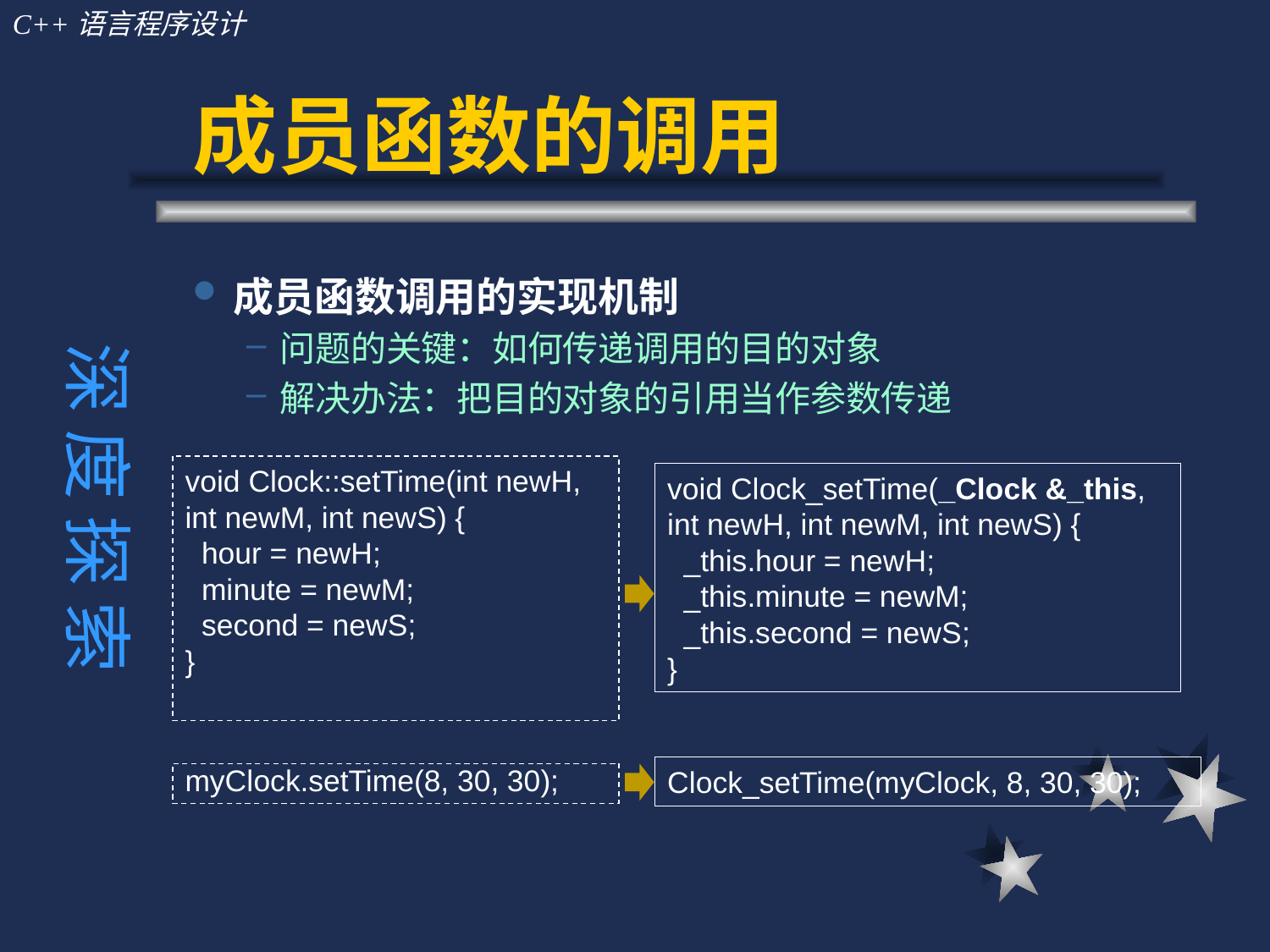

# 成员函数的调用
深 度 探 索
成员函数调用的实现机制
问题的关键：如何传递调用的目的对象
解决办法：把目的对象的引用当作参数传递

void Clock::setTime(int newH, int newM, int newS) {
  hour = newH;
  minute = newM;
  second = newS;
}

void Clock_setTime(_Clock &_this, int newH, int newM, int newS) {
  _this.hour = newH;
  _this.minute = newM;
  _this.second = newS;
}

Clock_setTime(myClock, 8, 30, 30);
myClock.setTime(8, 30, 30);

26